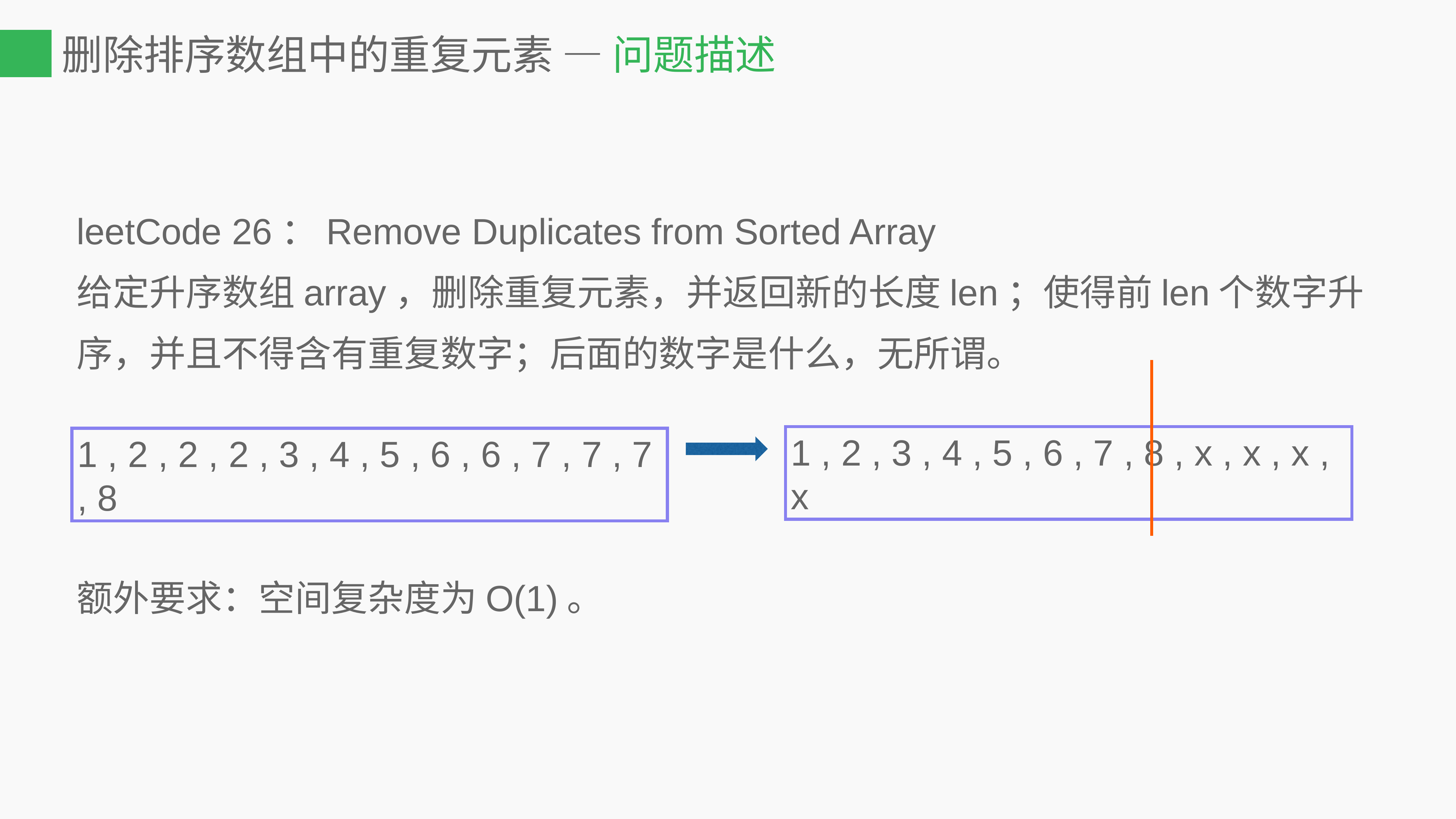

# 删除排序数组中的重复元素 — 问题描述
leetCode 26：Remove Duplicates from Sorted Array
给定升序数组array，删除重复元素，并返回新的长度len；使得前len个数字升序，并且不得含有重复数字；后面的数字是什么，无所谓。

额外要求：空间复杂度为O(1)。

1 , 2 , 3 , 4 , 5 , 6 , 7 , 8 , x , x , x , x
1 , 2 , 2 , 2 , 3 , 4 , 5 , 6 , 6 , 7 , 7 , 7 , 8